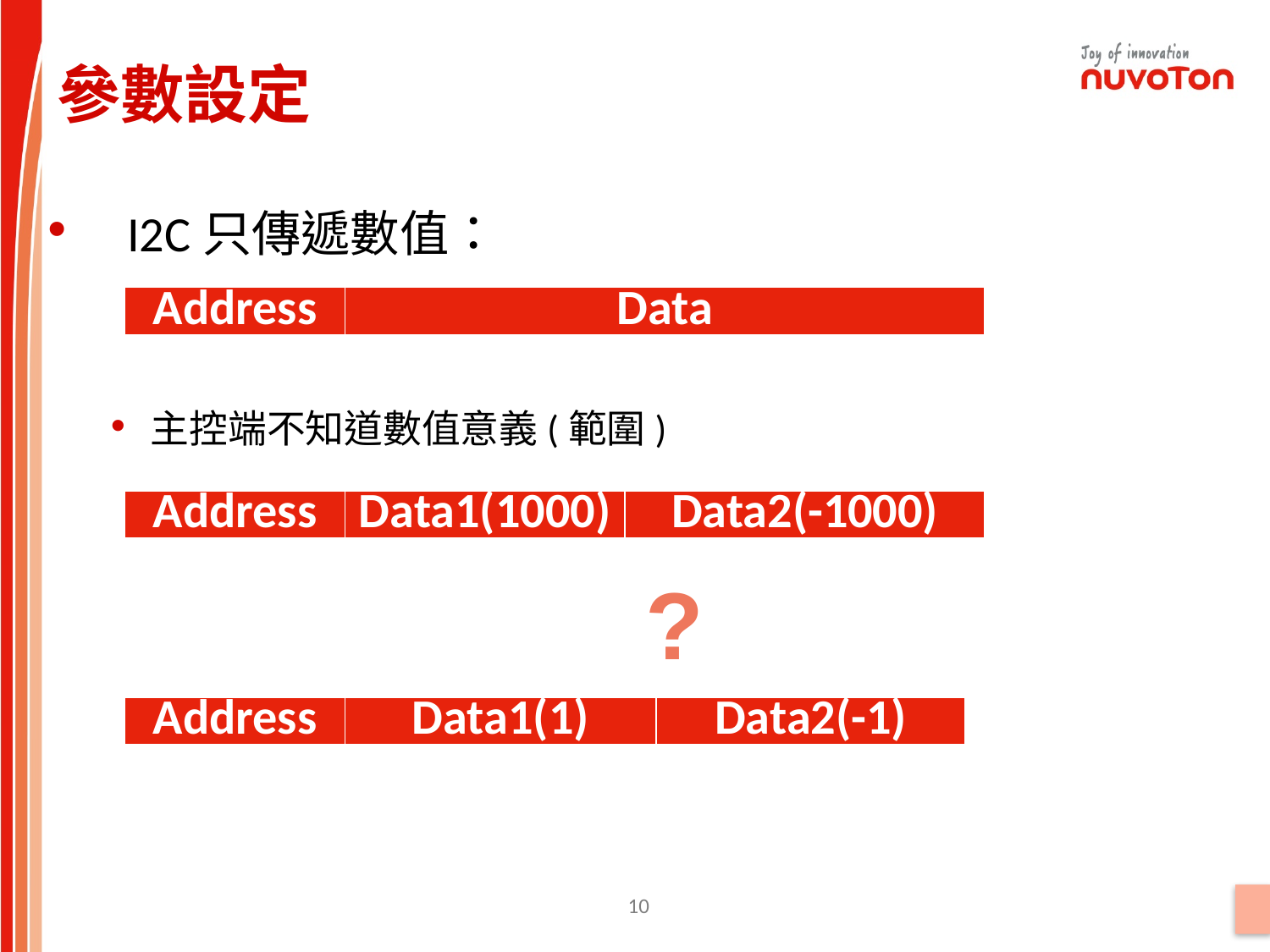

參數設定
I2C只傳遞數值：

主控端不知道數值意義(範圍)

| Address | Data |
| --- | --- |
| Address | Data1(1000) | Data2(-1000) |
| --- | --- | --- |
?
| Address | Data1(1) | Data2(-1) |
| --- | --- | --- |
10